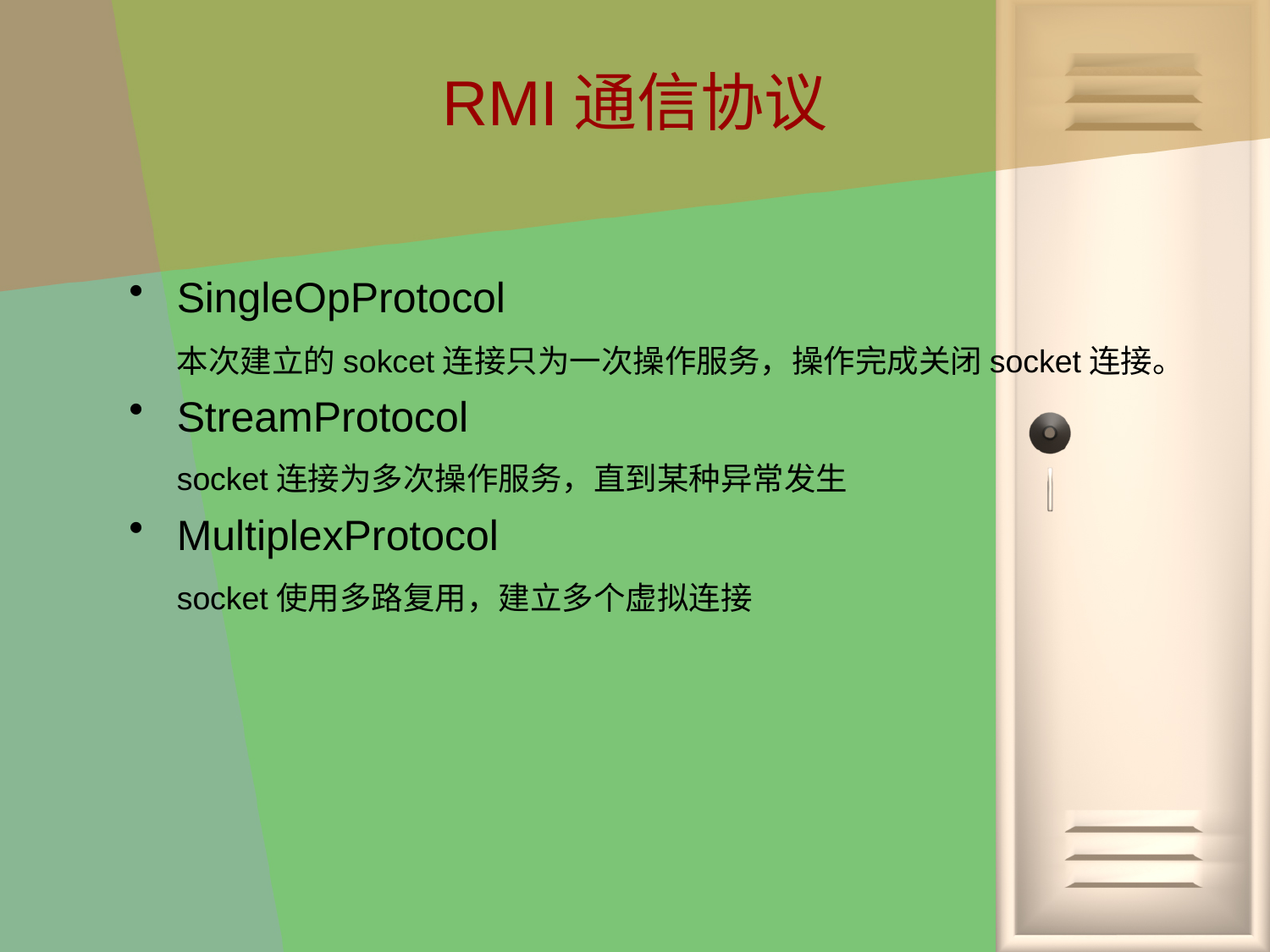

# RMI通信协议
SingleOpProtocol
	本次建立的sokcet连接只为一次操作服务，操作完成关闭socket连接。
StreamProtocol
	socket连接为多次操作服务，直到某种异常发生
MultiplexProtocol
	socket使用多路复用，建立多个虚拟连接